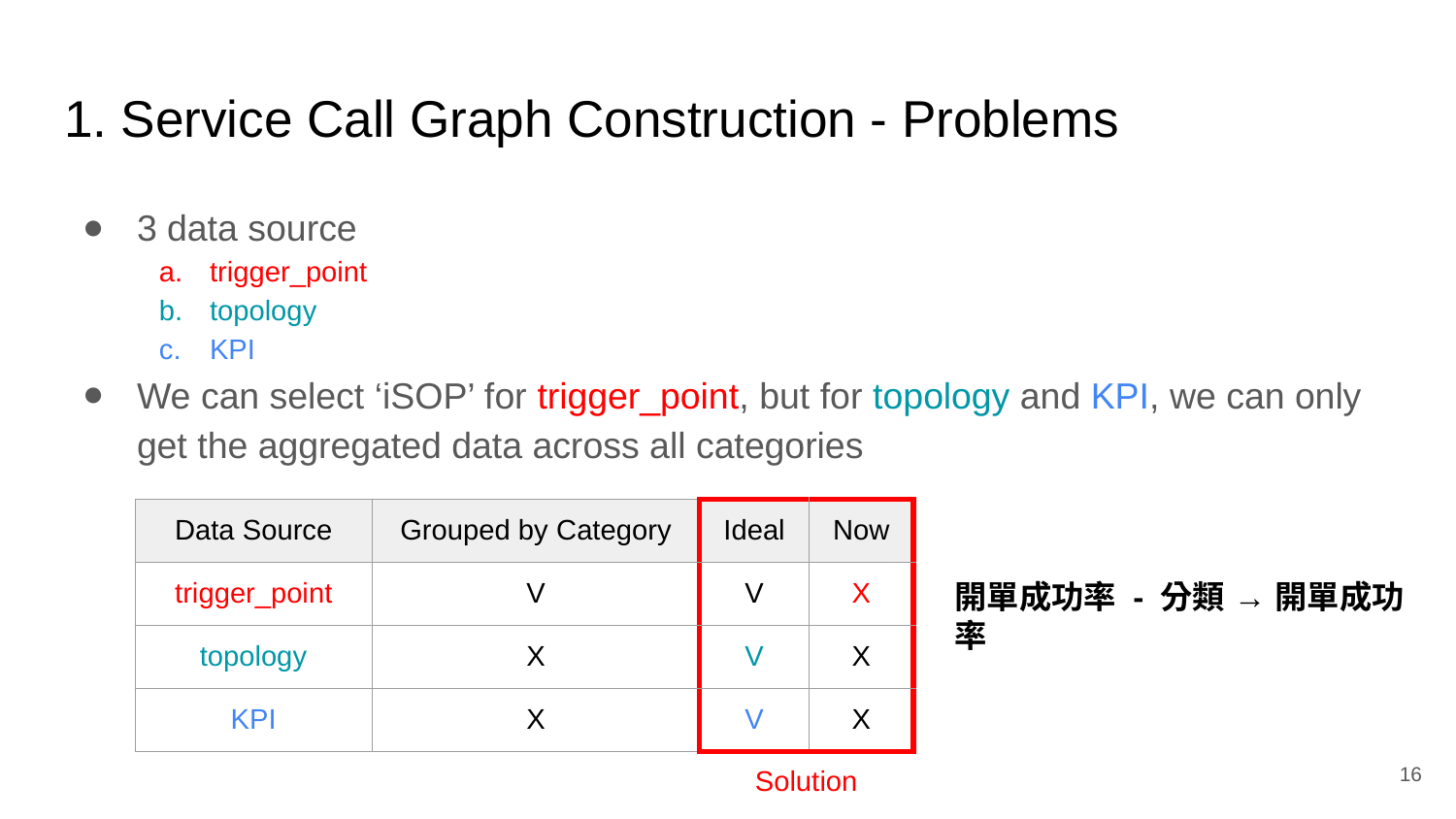

# 1. Service Call Graph Construction - Problems
3 data source
trigger_point
topology
KPI
We can select ‘iSOP’ for trigger_point, but for topology and KPI, we can only get the aggregated data across all categories
| Data Source | Grouped by Category |
| --- | --- |
| trigger\_point | V |
| topology | X |
| KPI | X |
| Ideal | Now |
| --- | --- |
| V | X |
| V | X |
| V | X |
開單成功率 - 分類 → 開單成功率
16
Solution